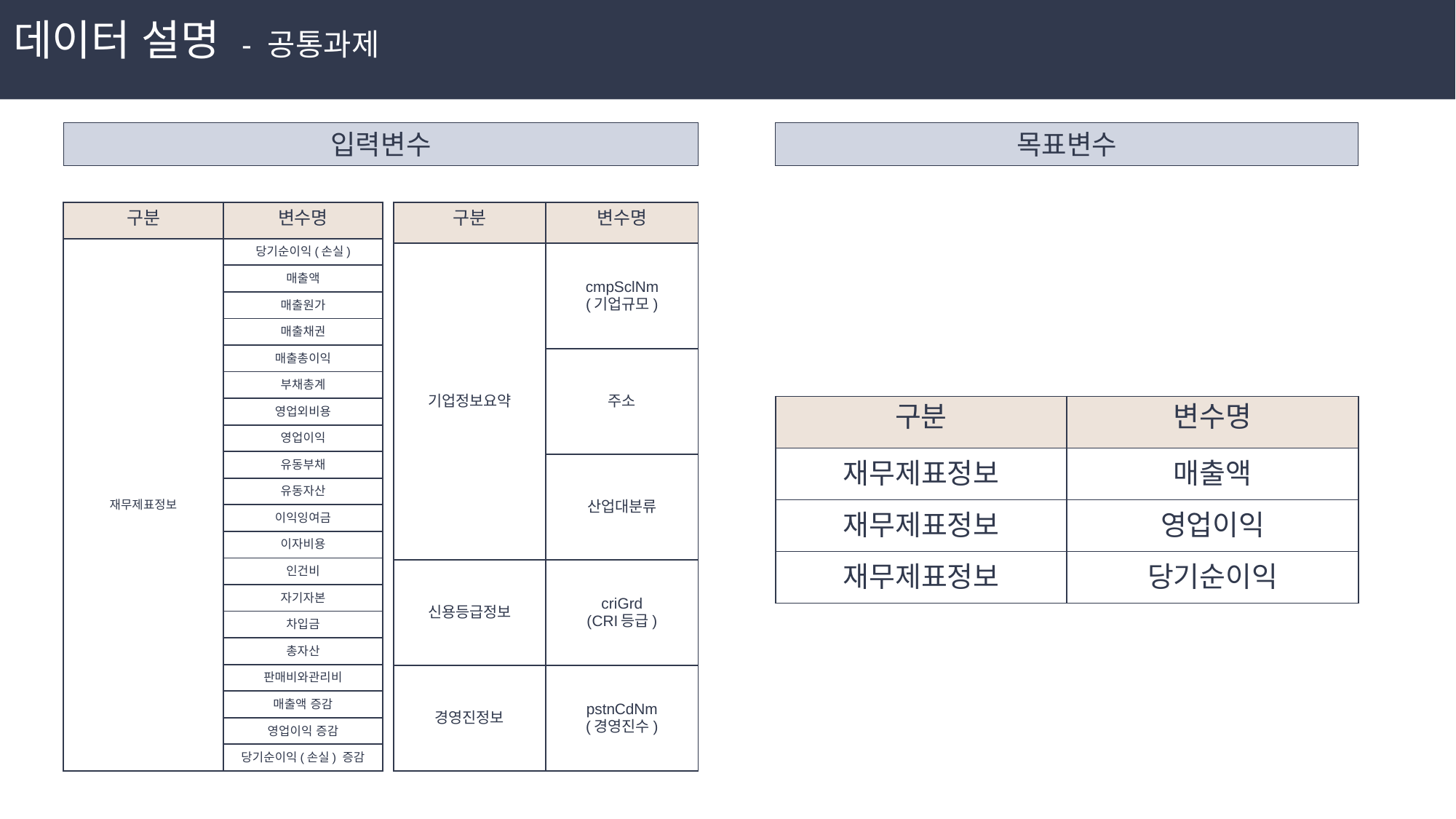

# 데이터 설명 - 공통과제
입력변수
목표변수
| 구분 | 변수명 |
| --- | --- |
| 재무제표정보 | 당기순이익(손실) |
|  | 매출액 |
|  | 매출원가 |
|  | 매출채권 |
|  | 매출총이익 |
|  | 부채총계 |
|  | 영업외비용 |
|  | 영업이익 |
|  | 유동부채 |
|  | 유동자산 |
|  | 이익잉여금 |
|  | 이자비용 |
|  | 인건비 |
|  | 자기자본 |
|  | 차입금 |
|  | 총자산 |
|  | 판매비와관리비 |
|  | 매출액 증감 |
|  | 영업이익 증감 |
|  | 당기순이익(손실) 증감 |
| 구분 | 변수명 |
| --- | --- |
| 기업정보요약 | cmpSclNm (기업규모) |
|  | 주소 |
|  | 산업대분류 |
| 신용등급정보 | criGrd (CRI등급) |
| 경영진정보 | pstnCdNm (경영진수) |
| 구분 | 변수명 |
| --- | --- |
| 재무제표정보 | 매출액 |
| 재무제표정보 | 영업이익 |
| 재무제표정보 | 당기순이익 |